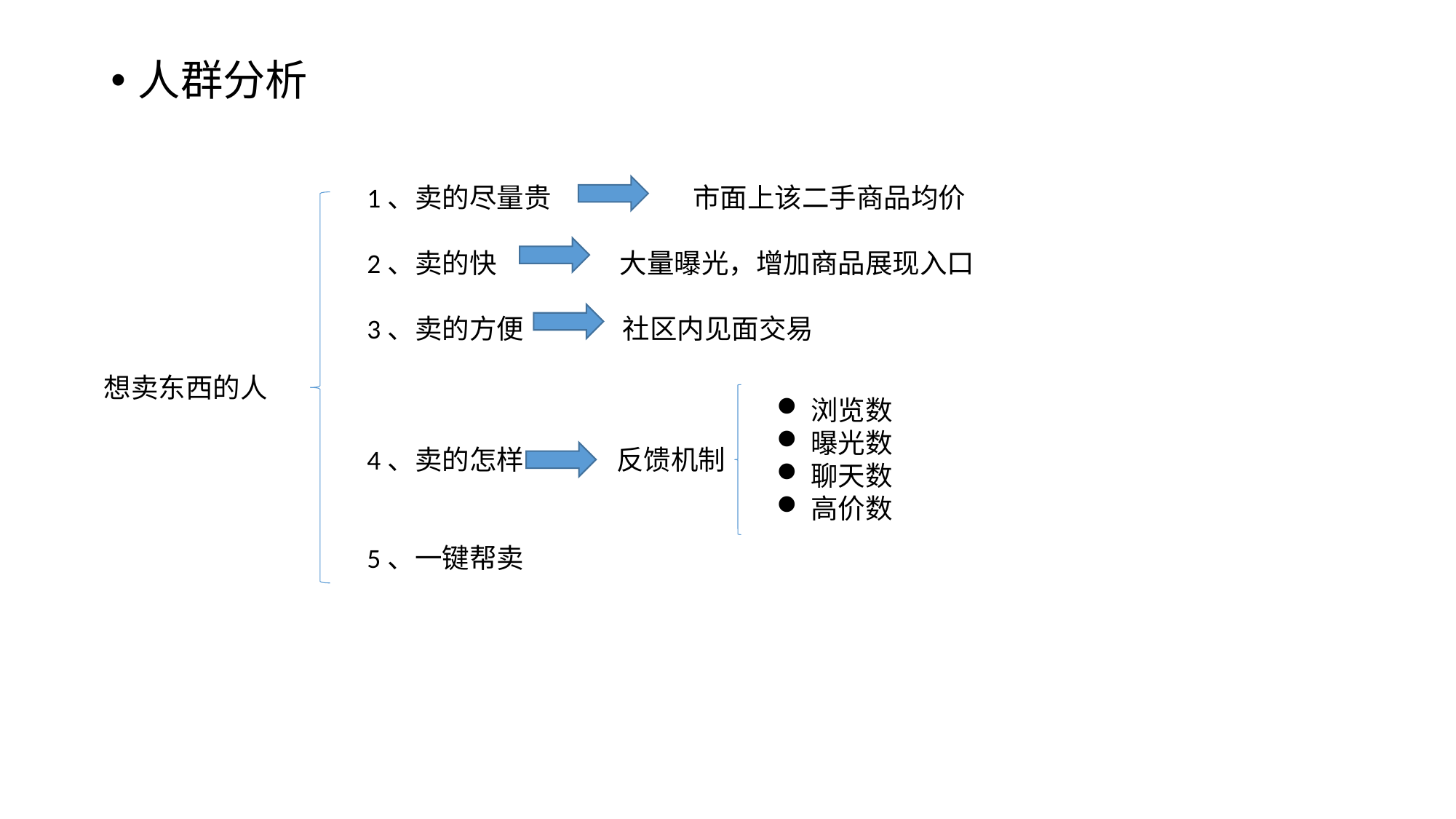

人群分析

1、卖的尽量贵                       市面上该二手商品均价

2、卖的快                    大量曝光，增加商品展现入口

3、卖的方便                社区内见面交易

4、卖的怎样               反馈机制

5、一键帮卖

想卖东西的人

浏览数
曝光数
聊天数
高价数